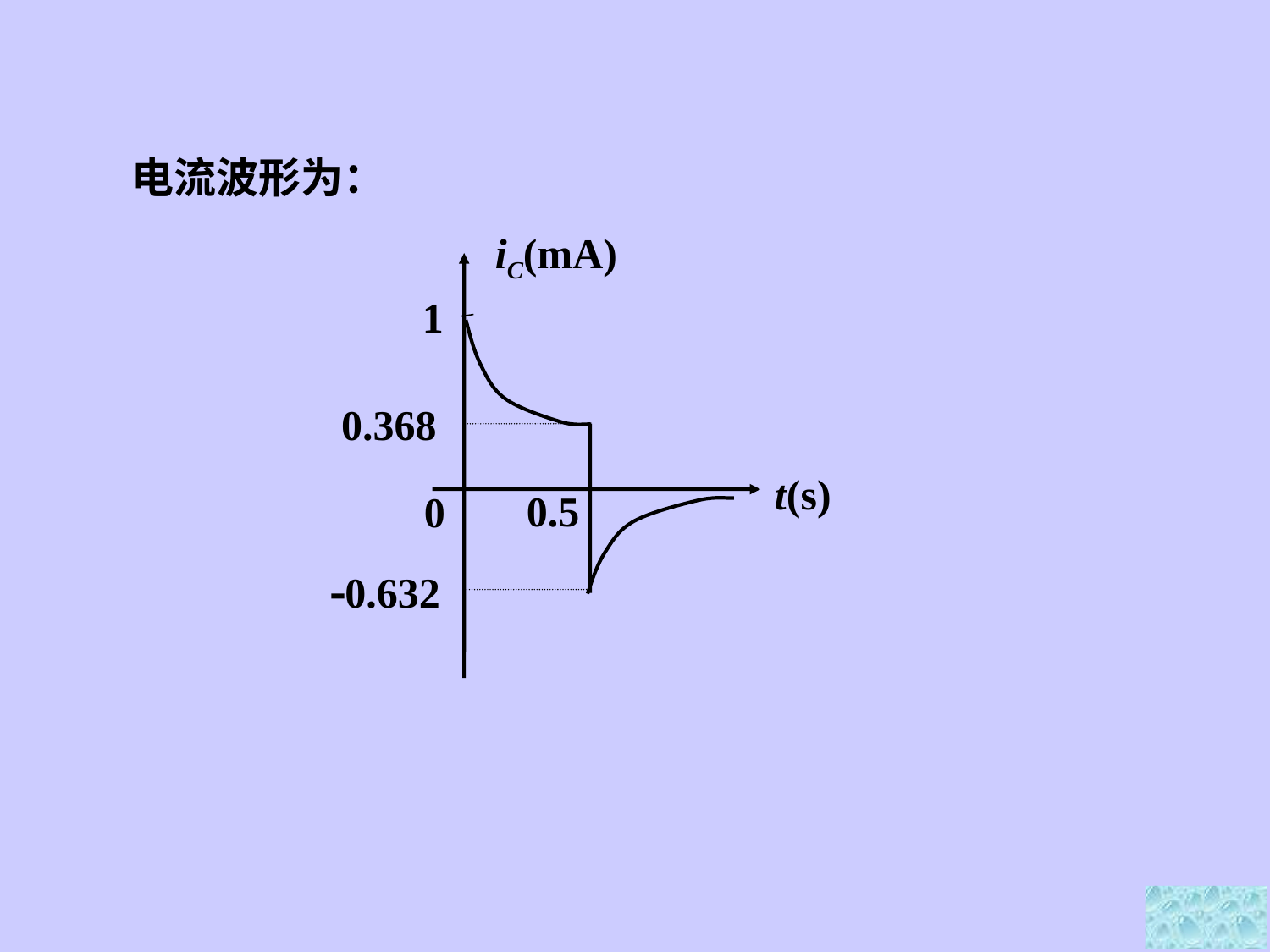

电流波形为：
iC(mA)

1

0.368

t(s)
0.5
0

−0.632